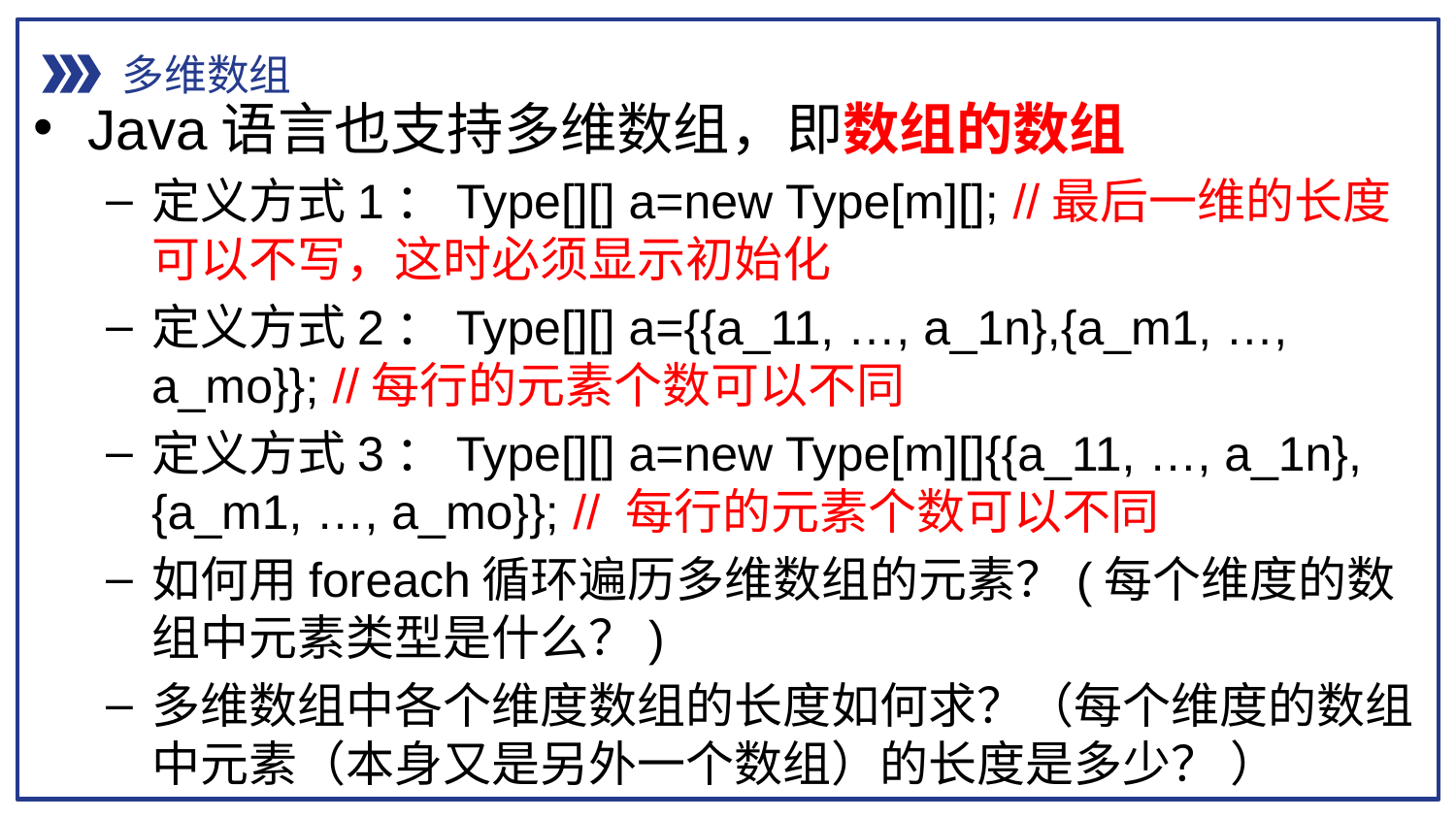

多维数组

Java语言也支持多维数组，即数组的数组
定义方式1：Type[][] a=new Type[m][]; //最后一维的长度可以不写，这时必须显示初始化
定义方式2：Type[][] a={{a_11, …, a_1n},{a_m1, …, a_mo}}; //每行的元素个数可以不同
定义方式3：Type[][] a=new Type[m][]{{a_11, …, a_1n},{a_m1, …, a_mo}}; // 每行的元素个数可以不同
如何用foreach循环遍历多维数组的元素？(每个维度的数组中元素类型是什么？)
多维数组中各个维度数组的长度如何求？（每个维度的数组中元素（本身又是另外一个数组）的长度是多少？ ）